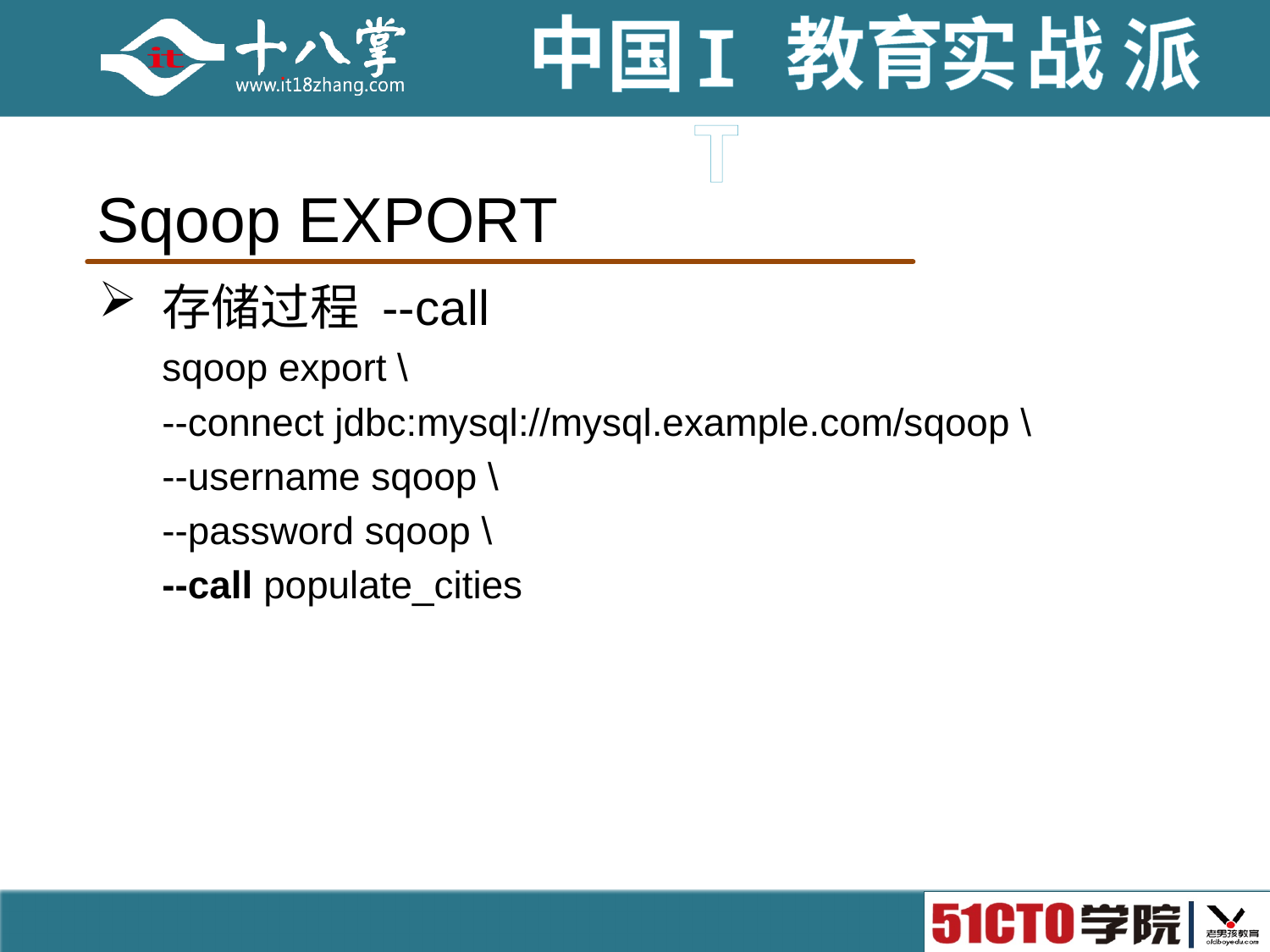

# Sqoop EXPORT
存储过程 --call
sqoop export \
--connect jdbc:mysql://mysql.example.com/sqoop \
--username sqoop \
--password sqoop \
--call populate_cities